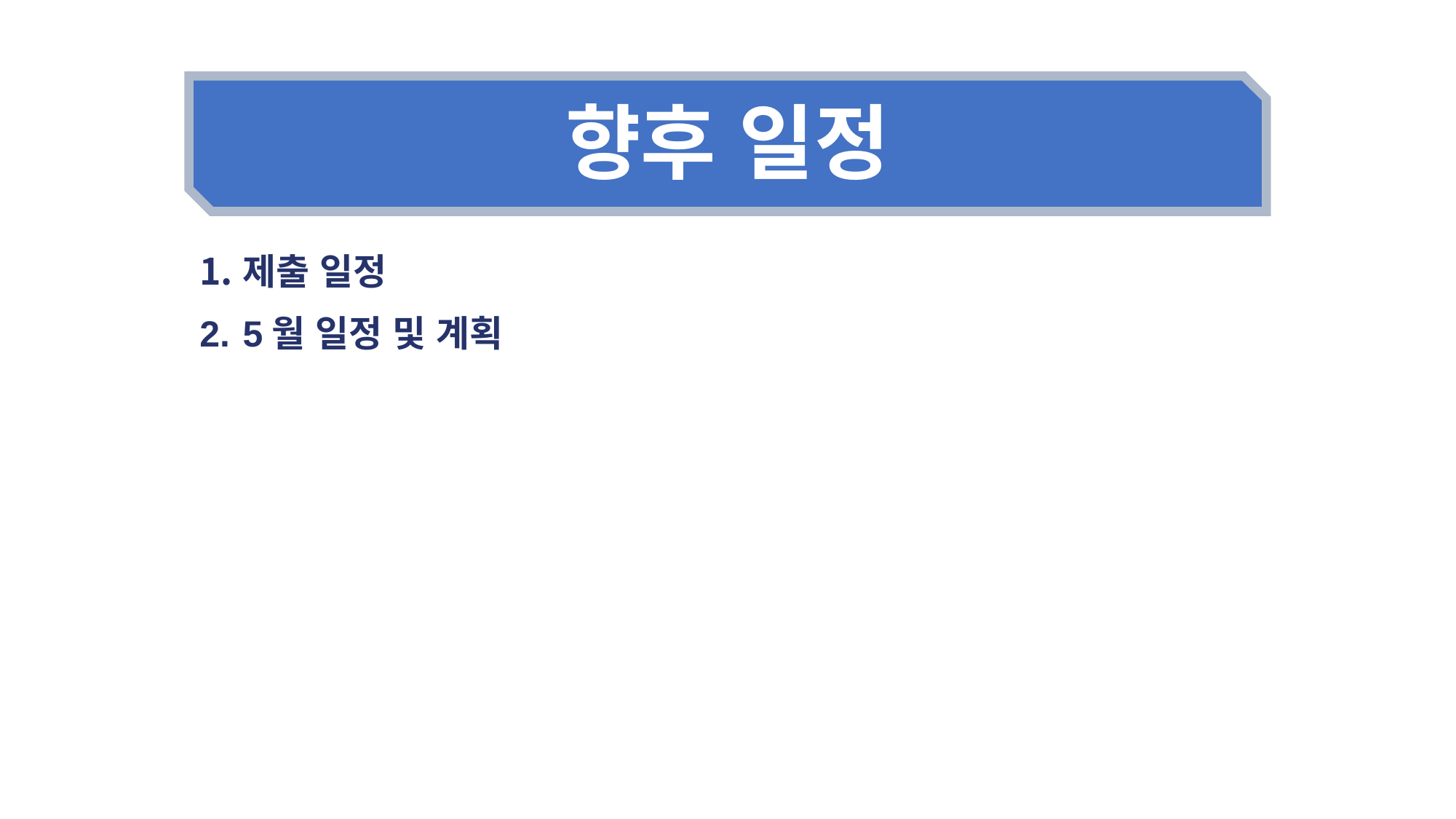

# 향후 일정
제출 일정
5월 일정 및 계획